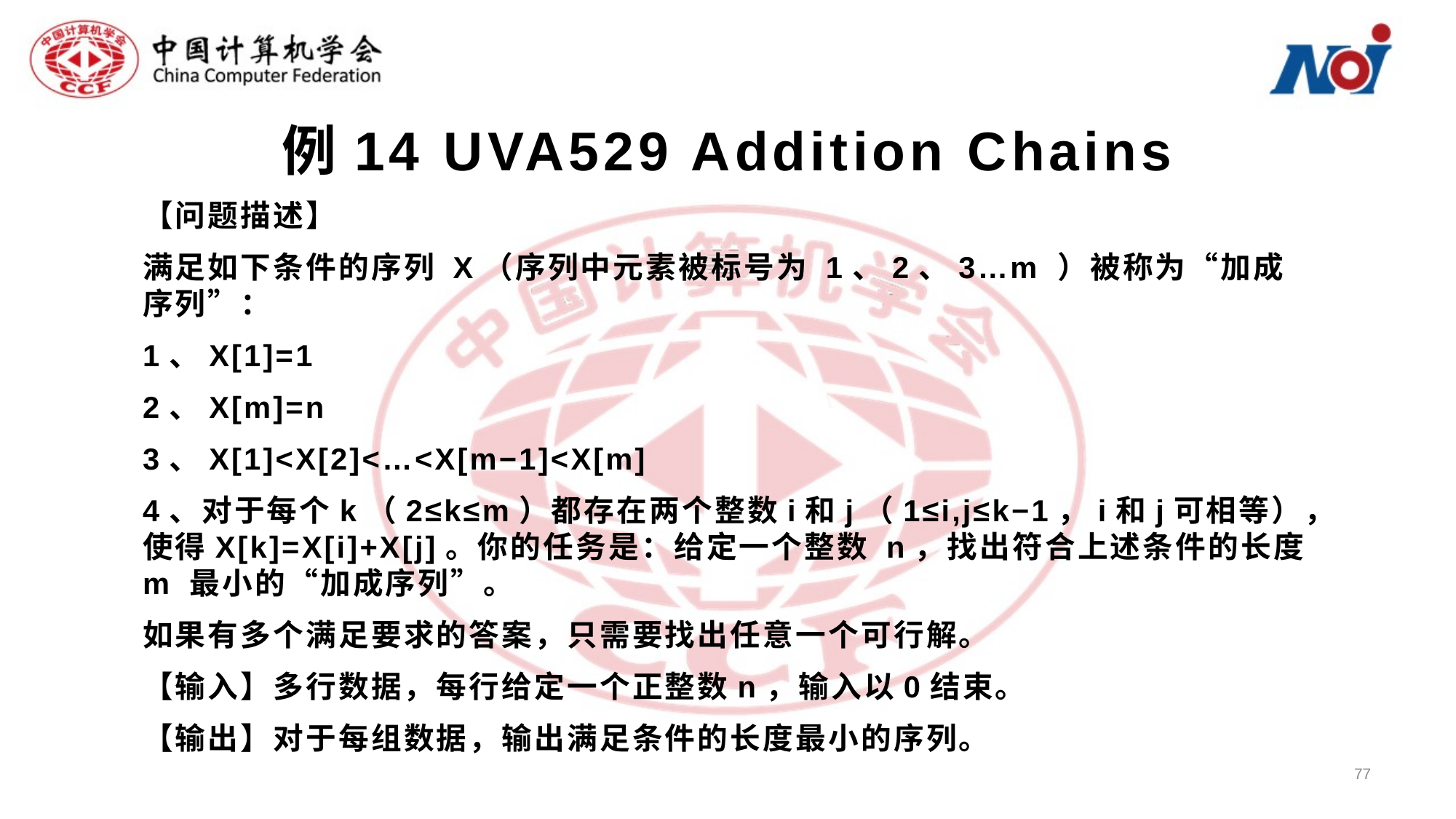

# 例14 UVA529 Addition Chains
【问题描述】
满足如下条件的序列 X（序列中元素被标号为 1、2、3…m ）被称为“加成序列”：
1、X[1]=1
2、X[m]=n
3、X[1]<X[2]<…<X[m−1]<X[m]
4、对于每个k（2≤k≤m）都存在两个整数i和j（1≤i,j≤k−1，i和j可相等），使得X[k]=X[i]+X[j]。你的任务是：给定一个整数 n，找出符合上述条件的长度 m 最小的“加成序列”。
如果有多个满足要求的答案，只需要找出任意一个可行解。
【输入】多行数据，每行给定一个正整数n，输入以0结束。
【输出】对于每组数据，输出满足条件的长度最小的序列。

77